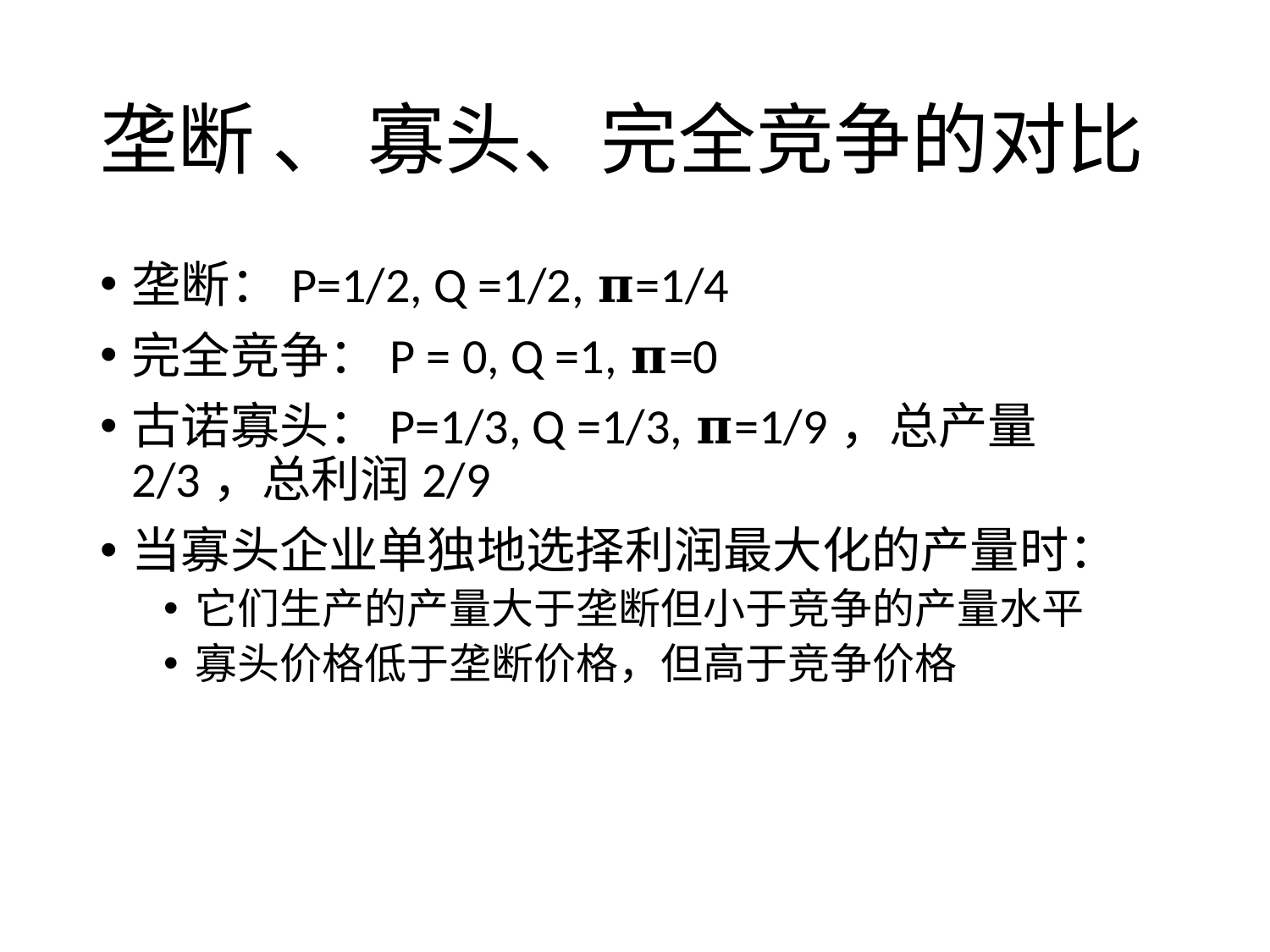

# 垄断 、 寡头、完全竞争的对比
垄断：P=1/2, Q =1/2, 𝛑=1/4
完全竞争：P = 0, Q =1, 𝛑=0
古诺寡头：P=1/3, Q =1/3, 𝛑=1/9，总产量2/3，总利润2/9
当寡头企业单独地选择利润最大化的产量时：
它们生产的产量大于垄断但小于竞争的产量水平
寡头价格低于垄断价格，但高于竞争价格